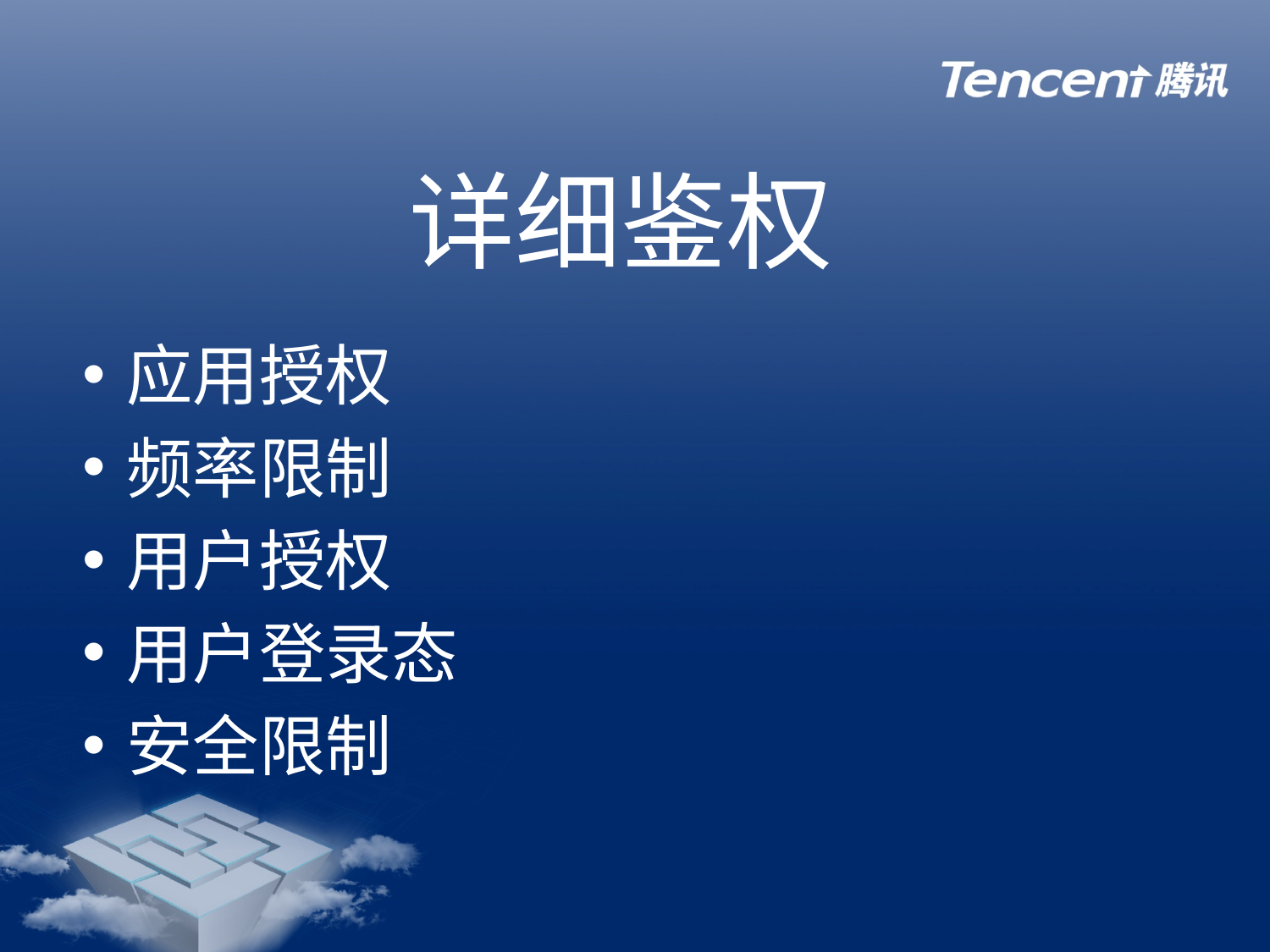

# 详细鉴权
应用授权
频率限制
用户授权
用户登录态
安全限制